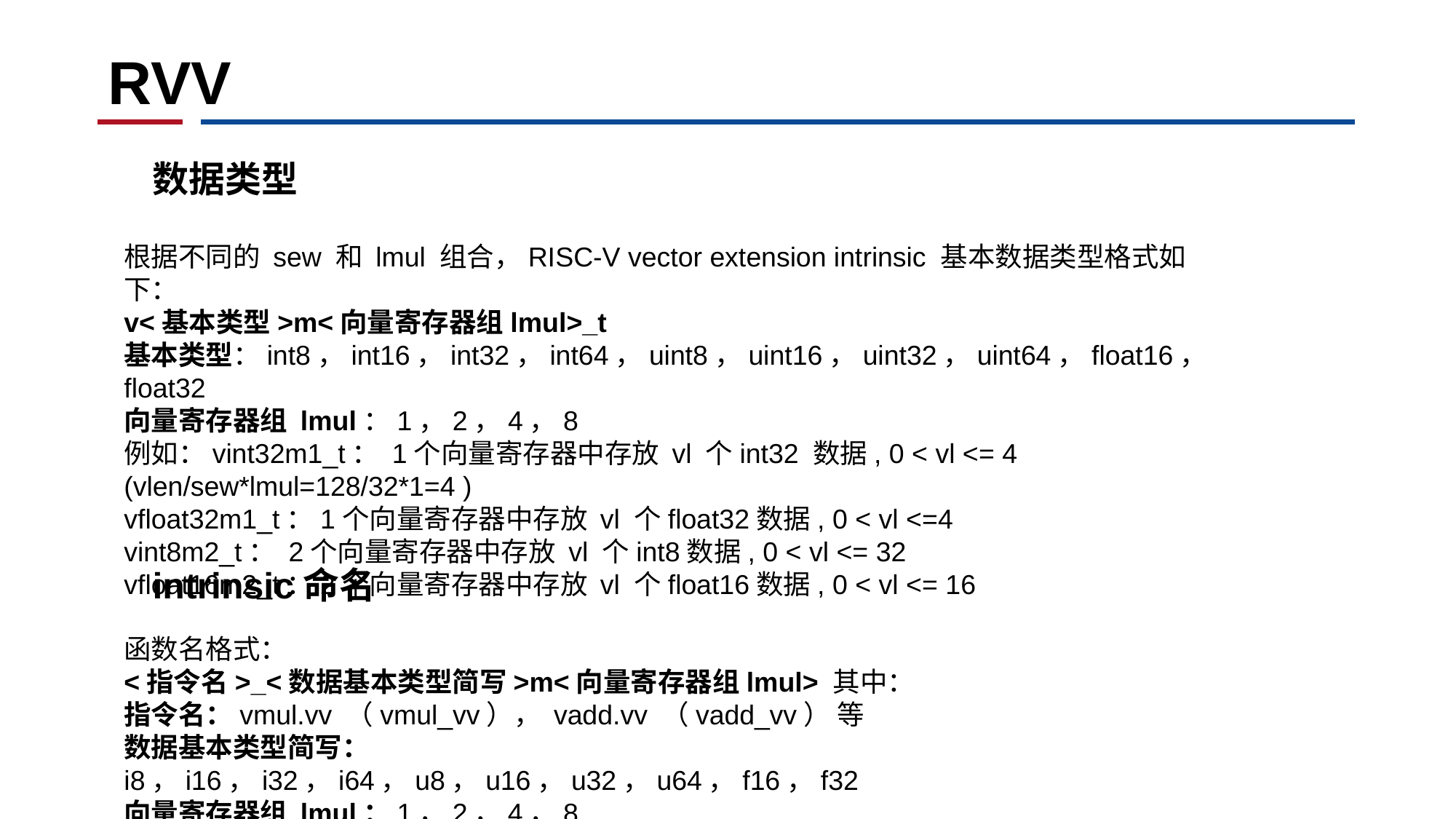

# RVV
数据类型
根据不同的 sew 和 lmul 组合，RISC-V vector extension intrinsic 基本数据类型格式如下：
v<基本类型>m<向量寄存器组lmul>_t
基本类型：int8，int16，int32，int64，uint8，uint16，uint32，uint64，float16，float32
向量寄存器组 lmul：1，2，4，8
例如：vint32m1_t： 1个向量寄存器中存放 vl 个int32 数据, 0 < vl <= 4 (vlen/sew*lmul=128/32*1=4 )
vfloat32m1_t：1个向量寄存器中存放 vl 个float32数据, 0 < vl <=4
vint8m2_t： 2个向量寄存器中存放 vl 个int8数据, 0 < vl <= 32
vfloat16m2_t：2个向量寄存器中存放 vl 个float16数据, 0 < vl <= 16
intrinsic命名
函数名格式：
<指令名>_<数据基本类型简写>m<向量寄存器组lmul> 其中：
指令名：vmul.vv （vmul_vv）， vadd.vv （vadd_vv） 等
数据基本类型简写：i8，i16，i32，i64，u8，u16，u32，u64，f16，f32
向量寄存器组 lmul：1，2，4，8